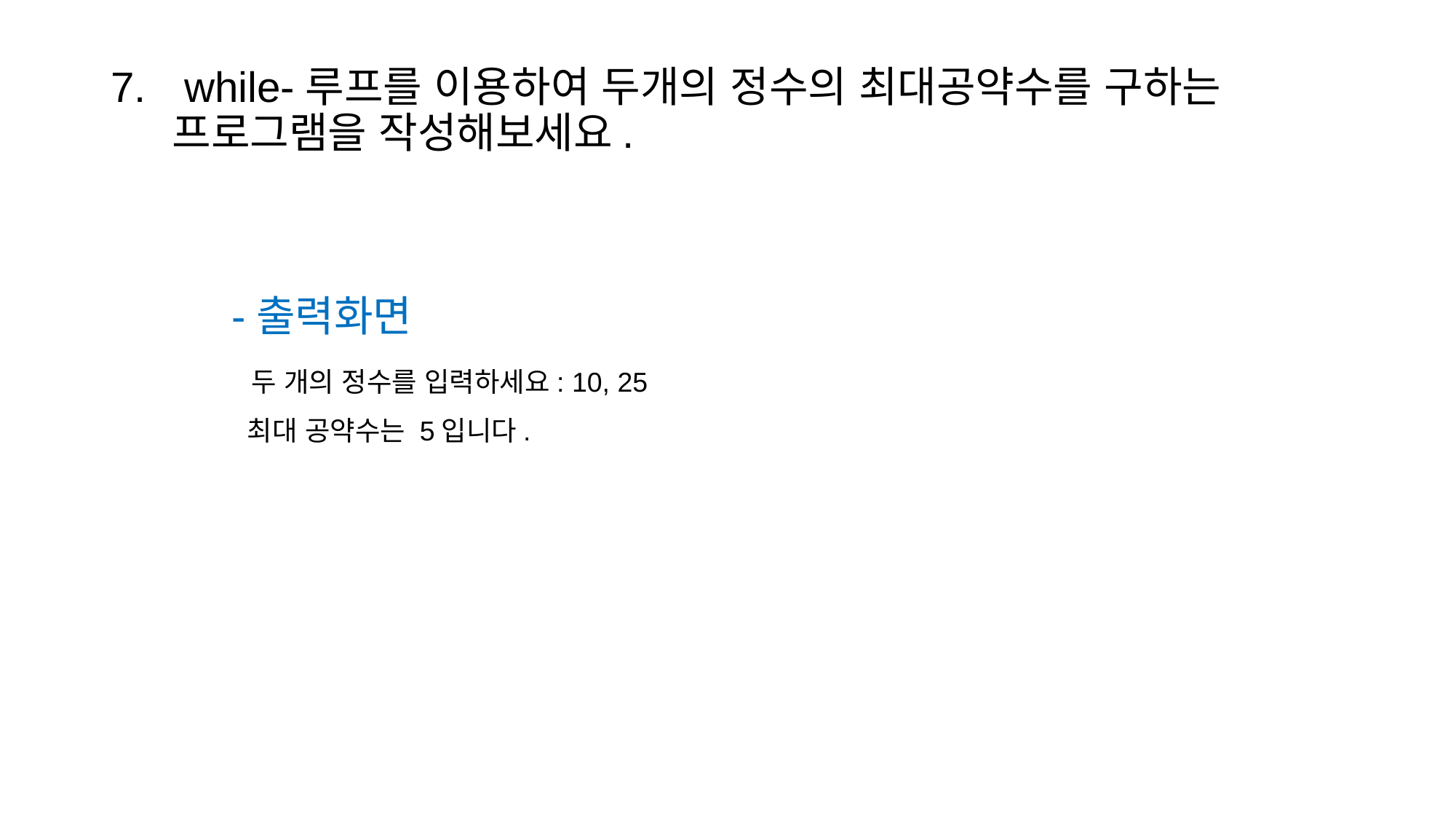

while-루프를 이용하여 두개의 정수의 최대공약수를 구하는 프로그램을 작성해보세요.

	 -출력화면
           두 개의 정수를 입력하세요: 10, 25
                 최대 공약수는 5입니다.